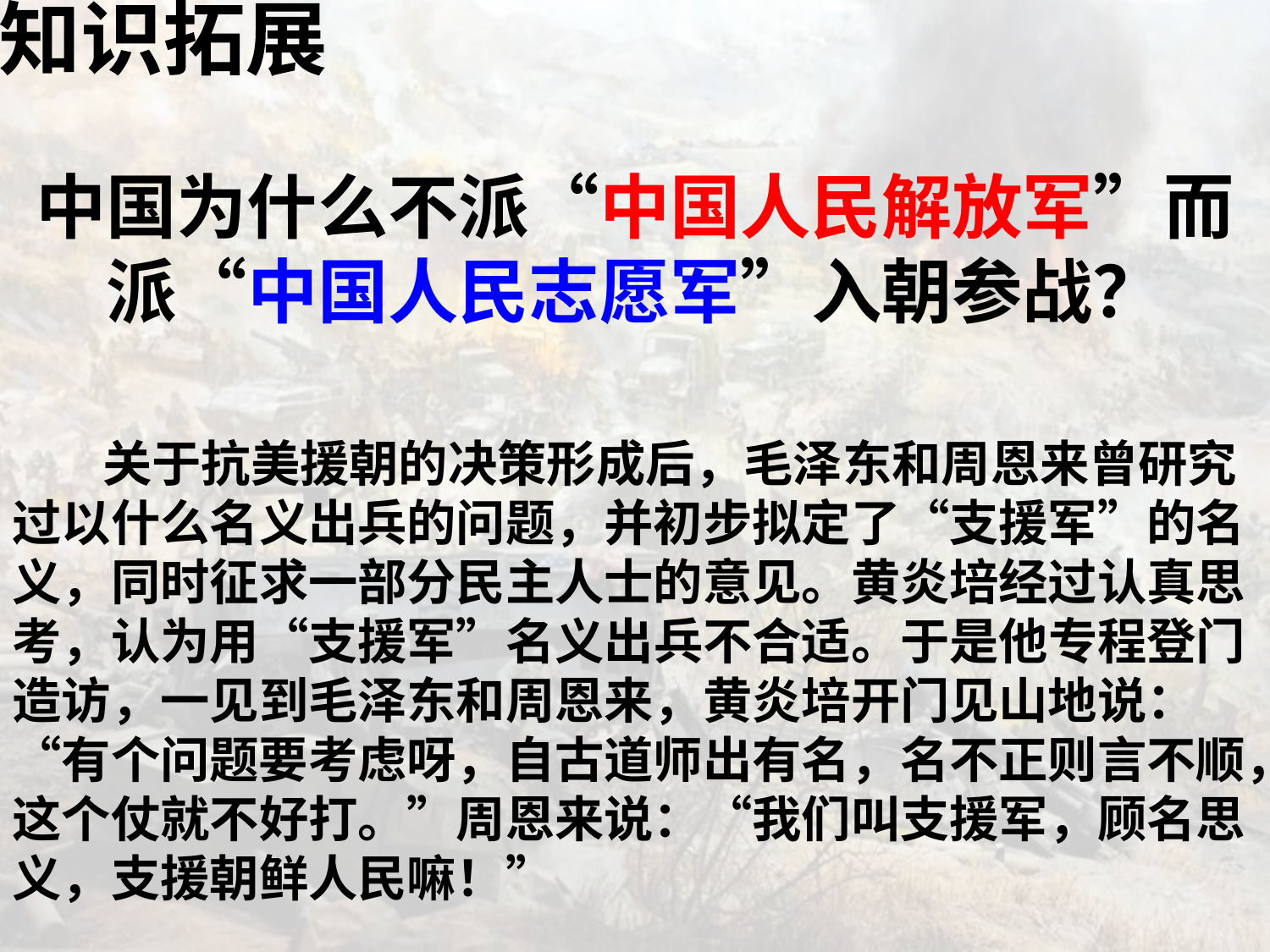

知识拓展
中国为什么不派“中国人民解放军”而
派“中国人民志愿军”入朝参战？
|  |
| --- |
       关于抗美援朝的决策形成后，毛泽东和周恩来曾研究过以什么名义出兵的问题，并初步拟定了“支援军”的名义，同时征求一部分民主人士的意见。黄炎培经过认真思考，认为用“支援军”名义出兵不合适。于是他专程登门造访，一见到毛泽东和周恩来，黄炎培开门见山地说：“有个问题要考虑呀，自古道师出有名，名不正则言不顺，这个仗就不好打。”周恩来说：“我们叫支援军，顾名思义，支援朝鲜人民嘛！”